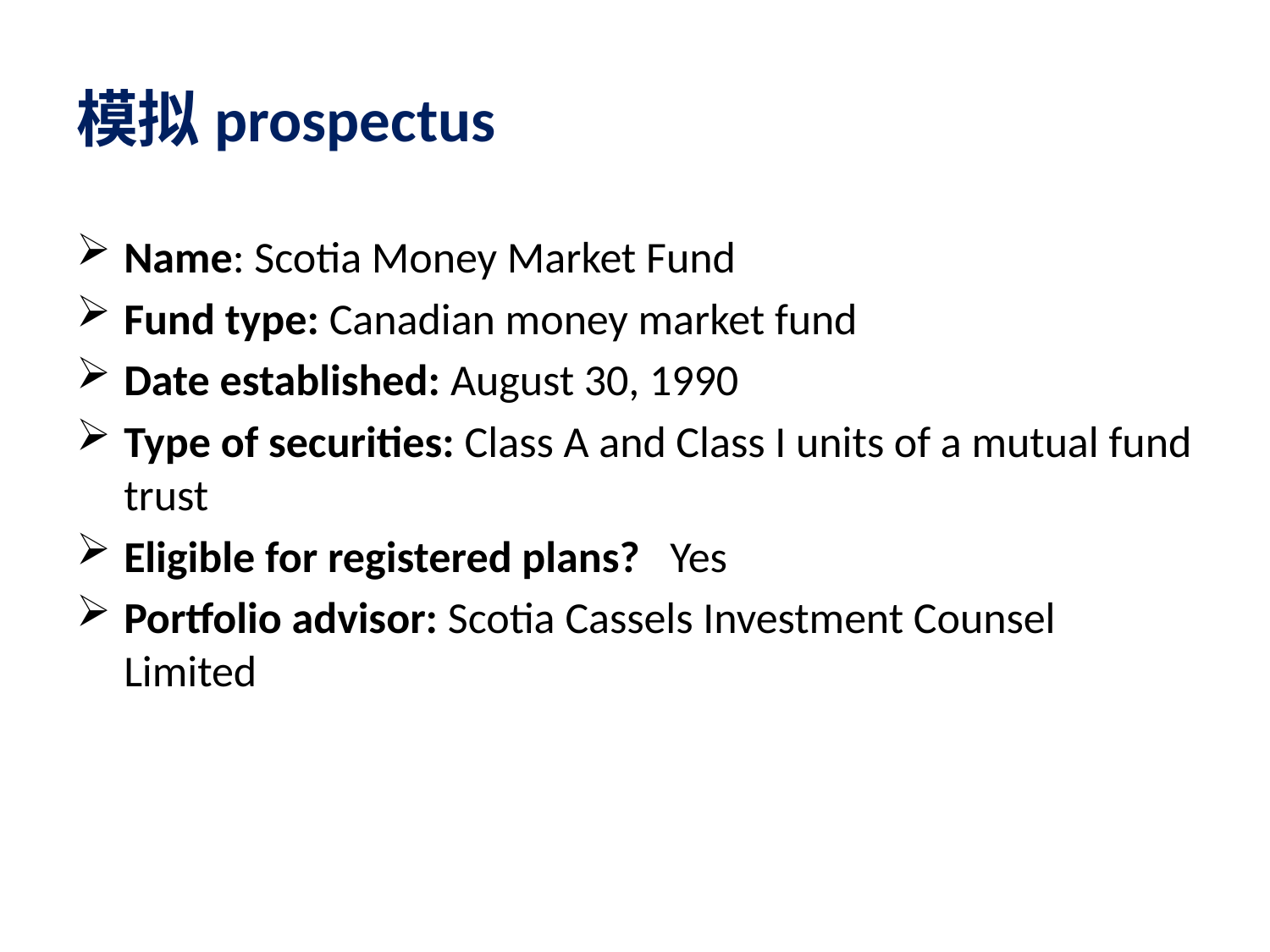

# 模拟prospectus
Name: Scotia Money Market Fund
Fund type: Canadian money market fund
Date established: August 30, 1990
Type of securities: Class A and Class I units of a mutual fund trust
Eligible for registered plans?   Yes
Portfolio advisor: Scotia Cassels Investment Counsel Limited